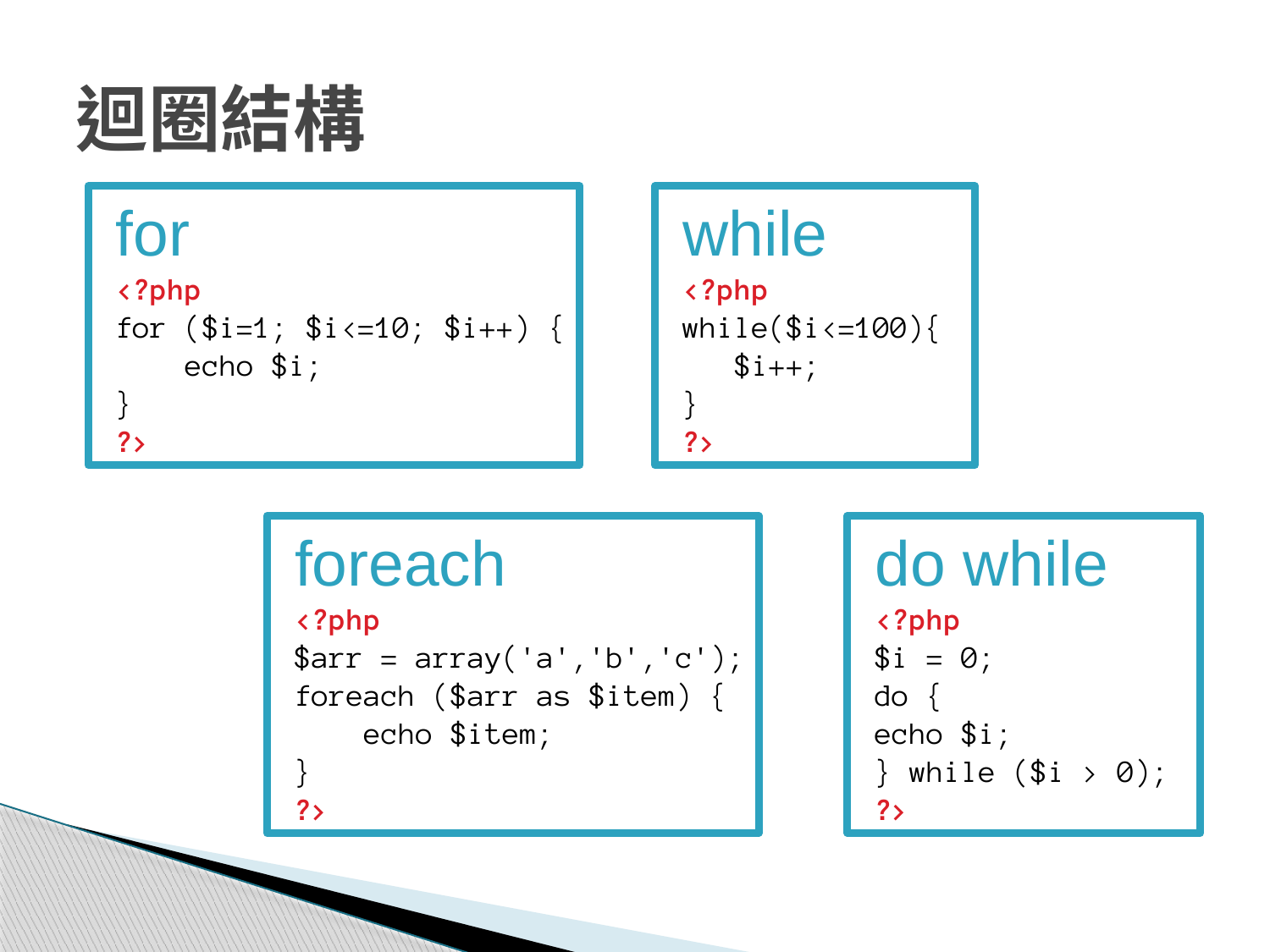

# 迴圈結構
while
<?php
while($i<=100){
   $i++;
}
?>
for
<?php
for ($i=1; $i<=10; $i++) {
    echo $i;
}
?>
foreach
<?php
$arr = array('a','b','c');
foreach ($arr as $item) {
    echo $item;
}
?>
do while
<?php
$i = 0;
do {
echo $i;
} while ($i > 0);
?>